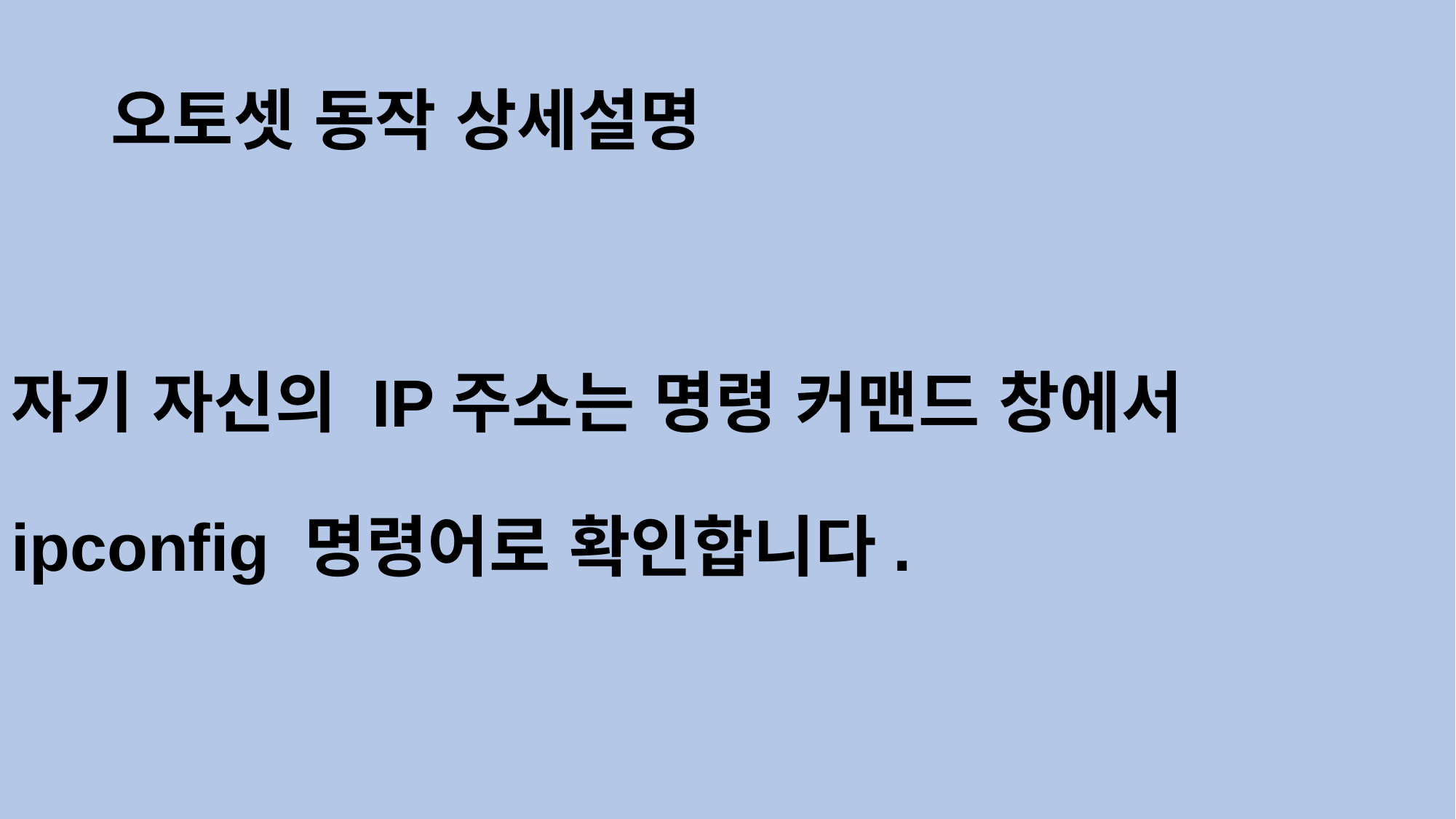

# 오토셋 동작 상세설명
자기 자신의 IP주소는 명령 커맨드 창에서

ipconfig 명령어로 확인합니다.